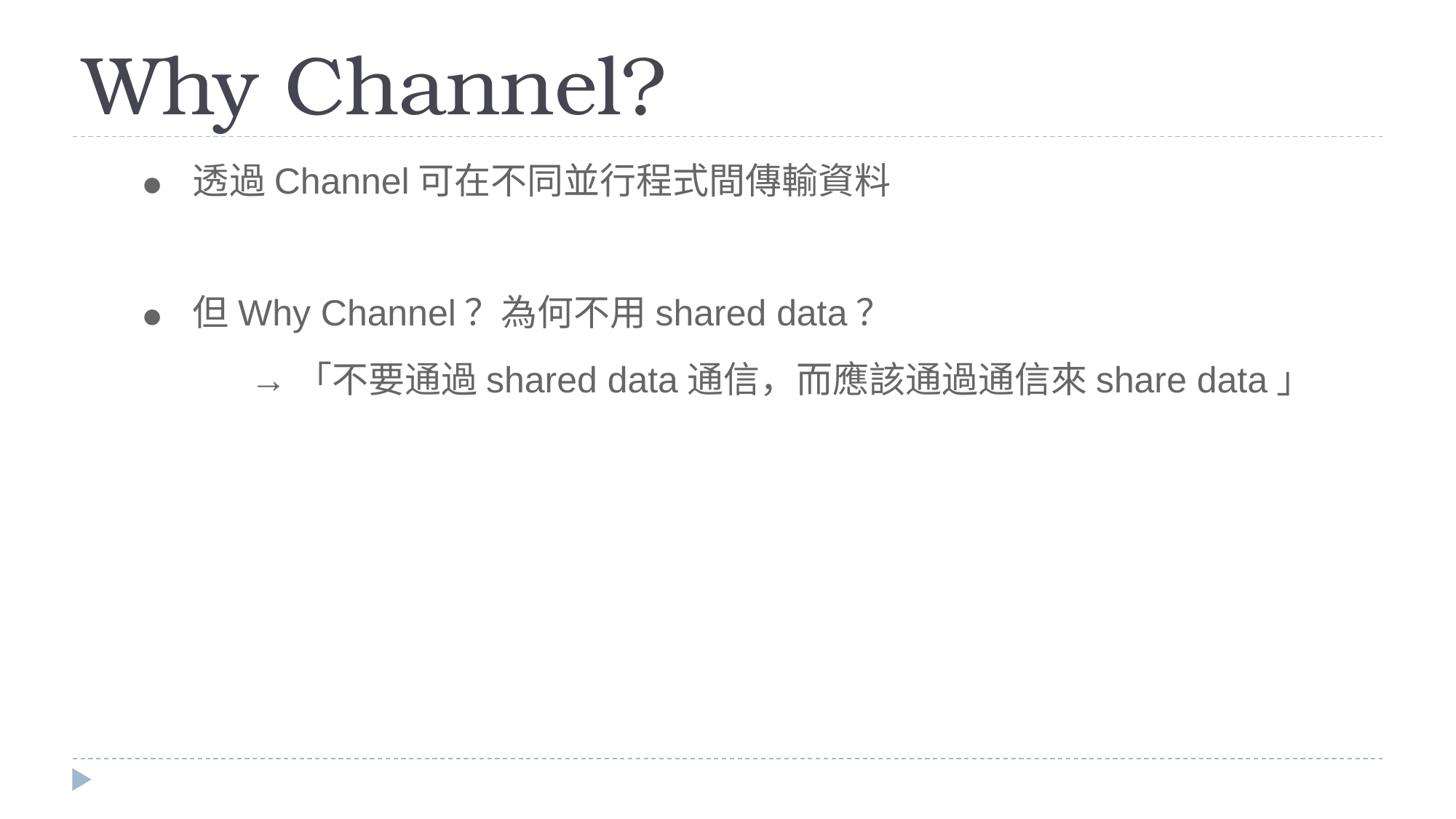

# Why Channel?
透過Channel可在不同並行程式間傳輸資料

但Why Channel？為何不用shared data？
	→「不要通過shared data通信，而應該通過通信來share data」